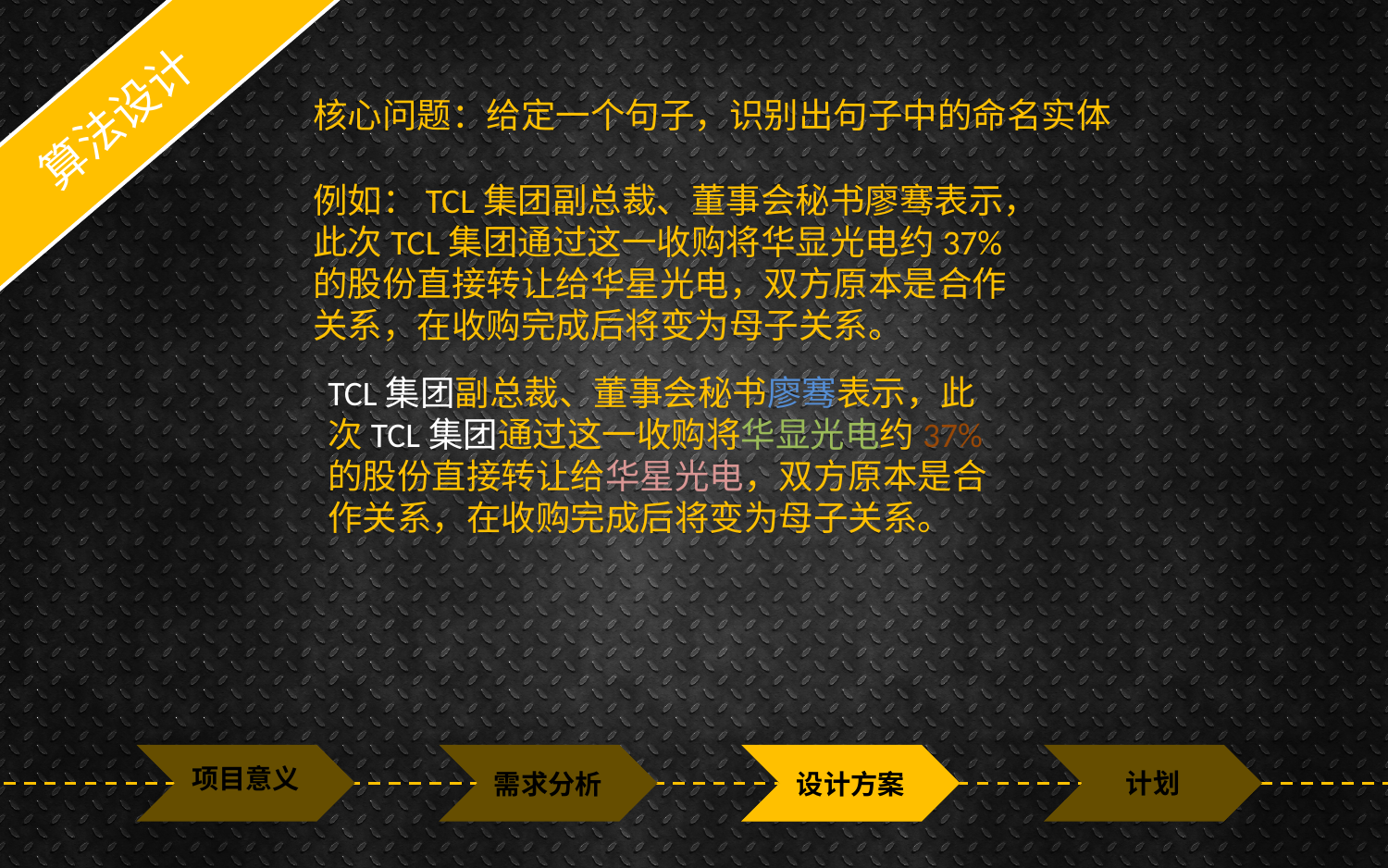

算法设计
核心问题：给定一个句子，识别出句子中的命名实体
例如：TCL集团副总裁、董事会秘书廖骞表示，此次TCL集团通过这一收购将华显光电约37%的股份直接转让给华星光电，双方原本是合作关系，在收购完成后将变为母子关系。
TCL集团副总裁、董事会秘书廖骞表示，此次TCL集团通过这一收购将华显光电约37%的股份直接转让给华星光电，双方原本是合作关系，在收购完成后将变为母子关系。

项目意义
计划
需求分析
设计方案